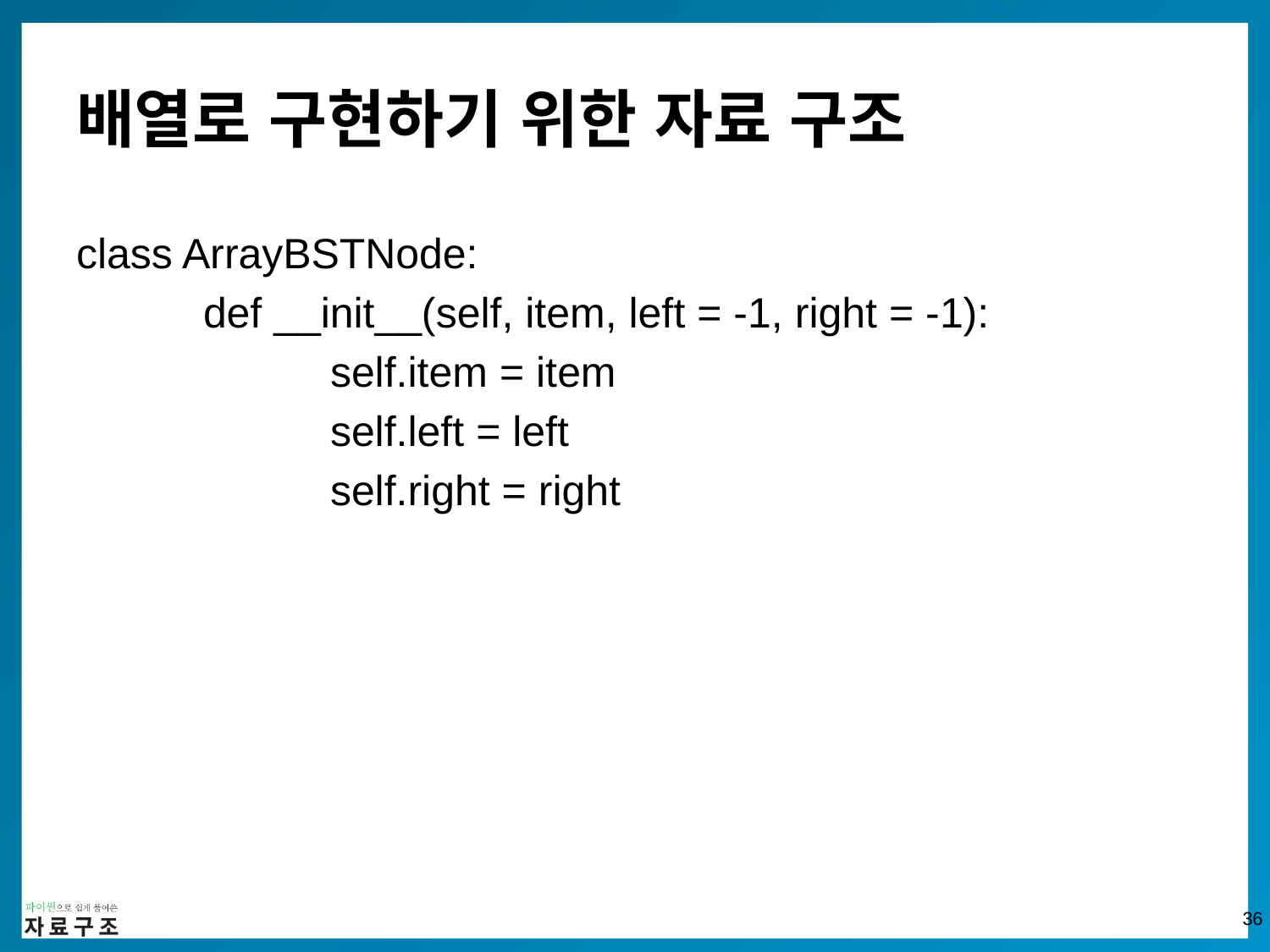

# 배열로 구현하기 위한 자료 구조
class ArrayBSTNode:
	def __init__(self, item, left = -1, right = -1):
		self.item = item
		self.left = left
		self.right = right